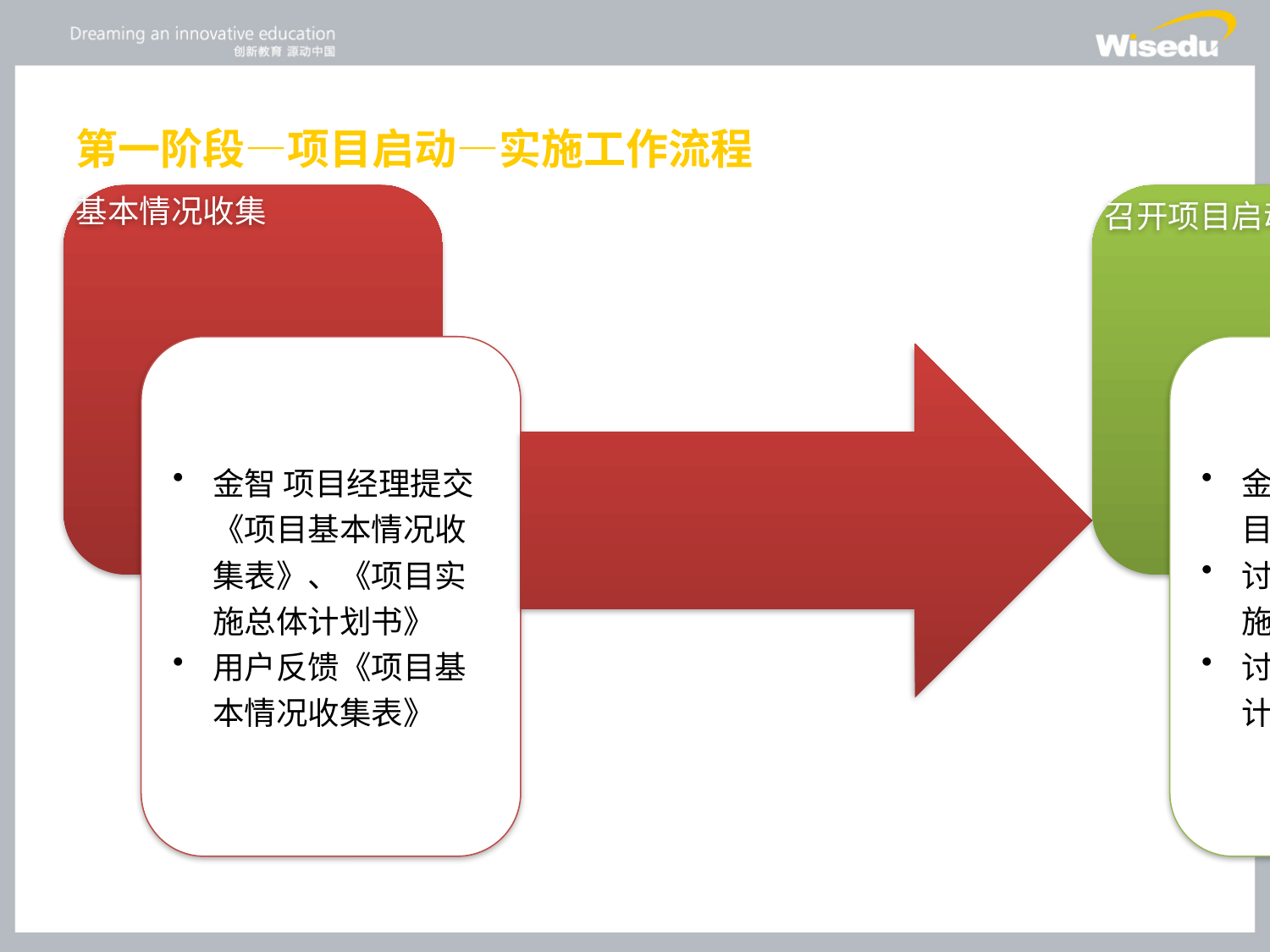

# 第一阶段—项目启动—实施工作流程
基本情况收集
金智 项目经理提交《项目基本情况收集表》、《项目实施总体计划书》
用户反馈《项目基本情况收集表》